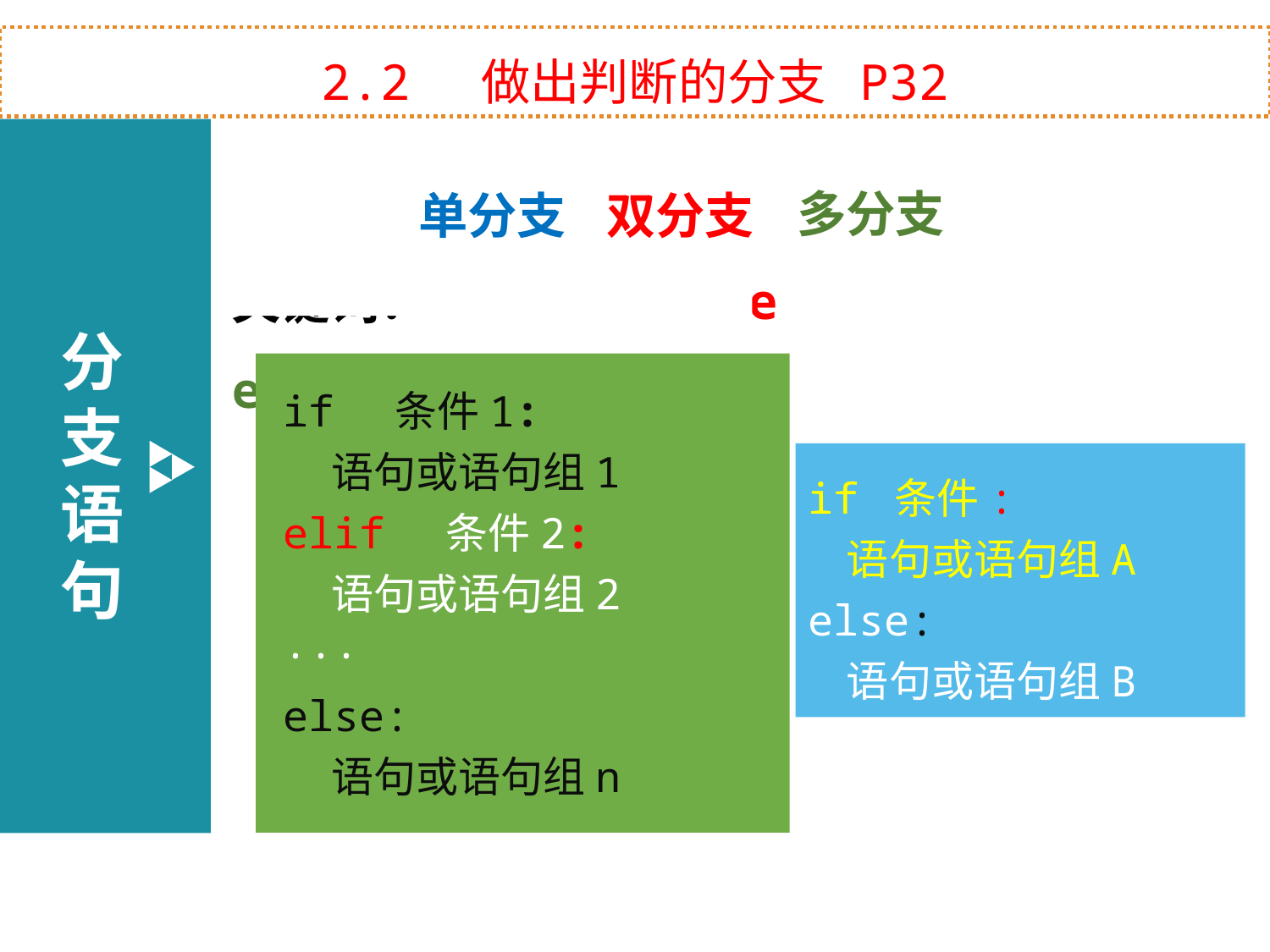

2.2  做出判断的分支  P32

分支语句

多分支
单分支
双分支
关键词： if   + else    elif

if  条件1:
    语句或语句组1
elif  条件2:
    语句或语句组2
···
else:
    语句或语句组n

if 条件:
   语句或语句组A
else:
   语句或语句组B
if 条件:
   语句或语句组